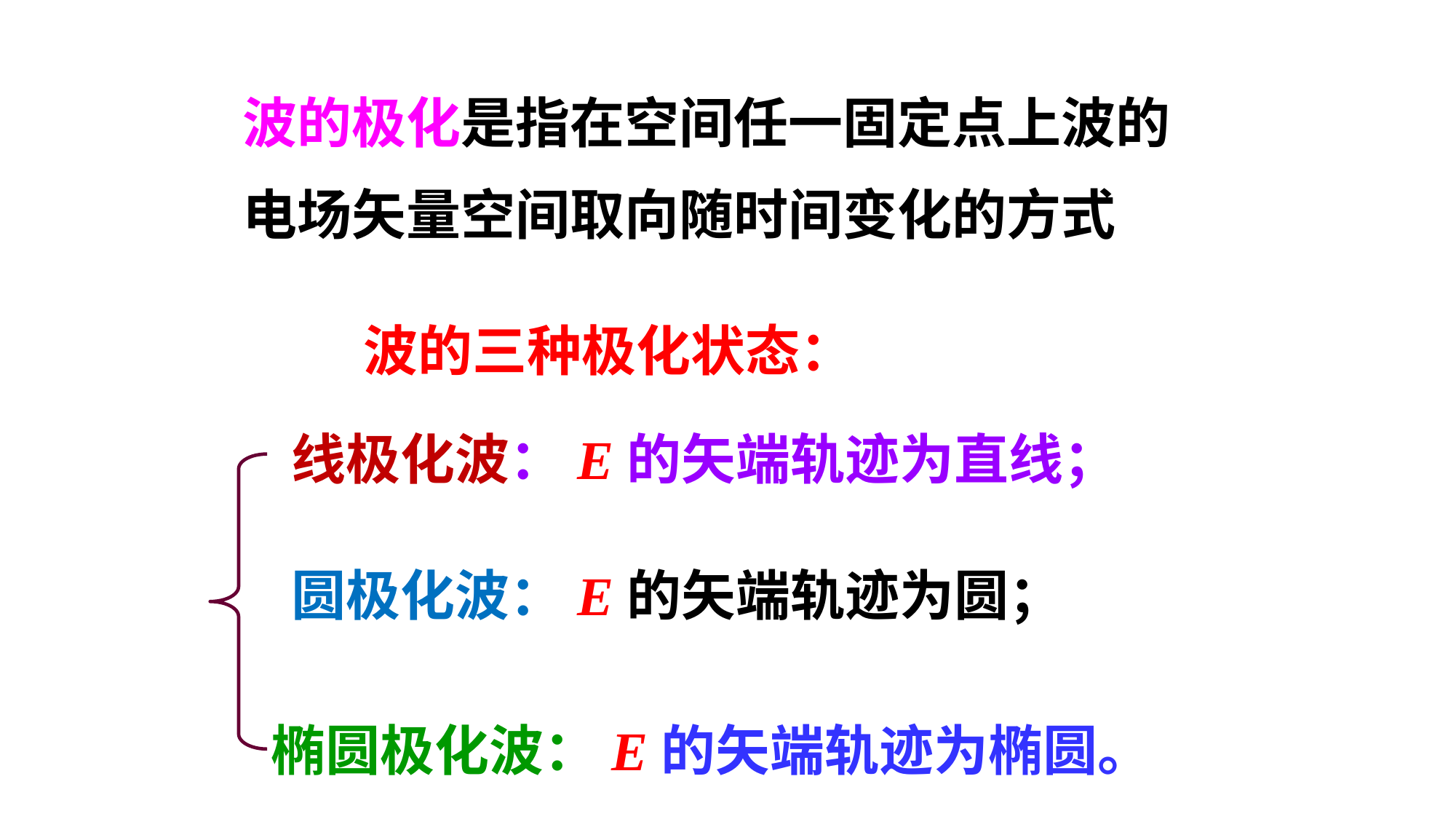

波的极化是指在空间任一固定点上波的电场矢量空间取向随时间变化的方式
波的三种极化状态：
线极化波：E的矢端轨迹为直线；

圆极化波：E的矢端轨迹为圆；
椭圆极化波：E的矢端轨迹为椭圆。